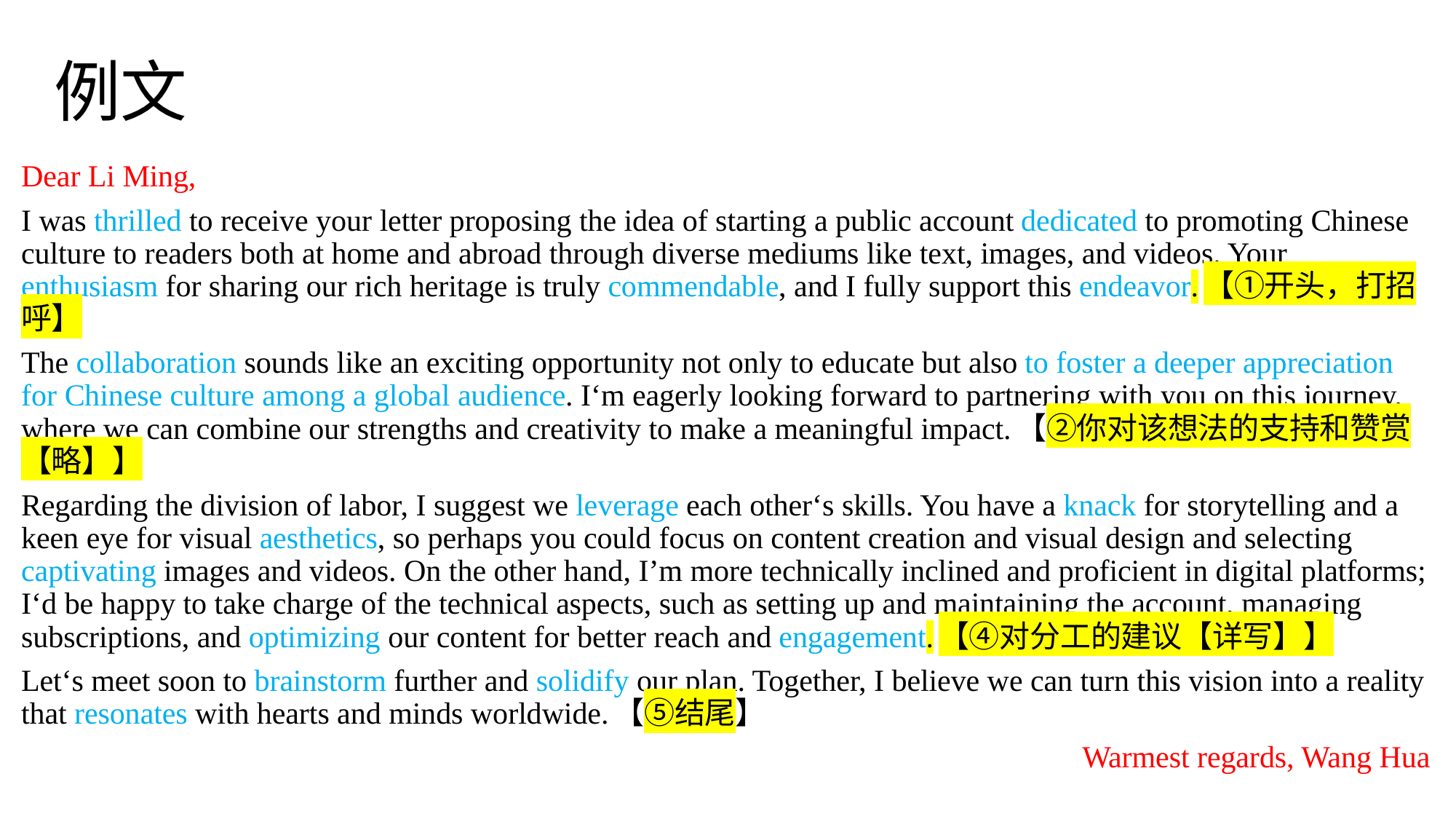

# 例文
Dear Li Ming,
I was thrilled to receive your letter proposing the idea of starting a public account dedicated to promoting Chinese culture to readers both at home and abroad through diverse mediums like text, images, and videos. Your enthusiasm for sharing our rich heritage is truly commendable, and I fully support this endeavor.【①开头，打招呼】
The collaboration sounds like an exciting opportunity not only to educate but also to foster a deeper appreciation for Chinese culture among a global audience. I‘m eagerly looking forward to partnering with you on this journey, where we can combine our strengths and creativity to make a meaningful impact.【②你对该想法的支持和赞赏【略】】
Regarding the division of labor, I suggest we leverage each other‘s skills. You have a knack for storytelling and a keen eye for visual aesthetics, so perhaps you could focus on content creation and visual design and selecting captivating images and videos. On the other hand, I’m more technically inclined and proficient in digital platforms; I‘d be happy to take charge of the technical aspects, such as setting up and maintaining the account, managing subscriptions, and optimizing our content for better reach and engagement.【④对分工的建议【详写】】
Let‘s meet soon to brainstorm further and solidify our plan. Together, I believe we can turn this vision into a reality that resonates with hearts and minds worldwide.【⑤结尾】
Warmest regards, Wang Hua